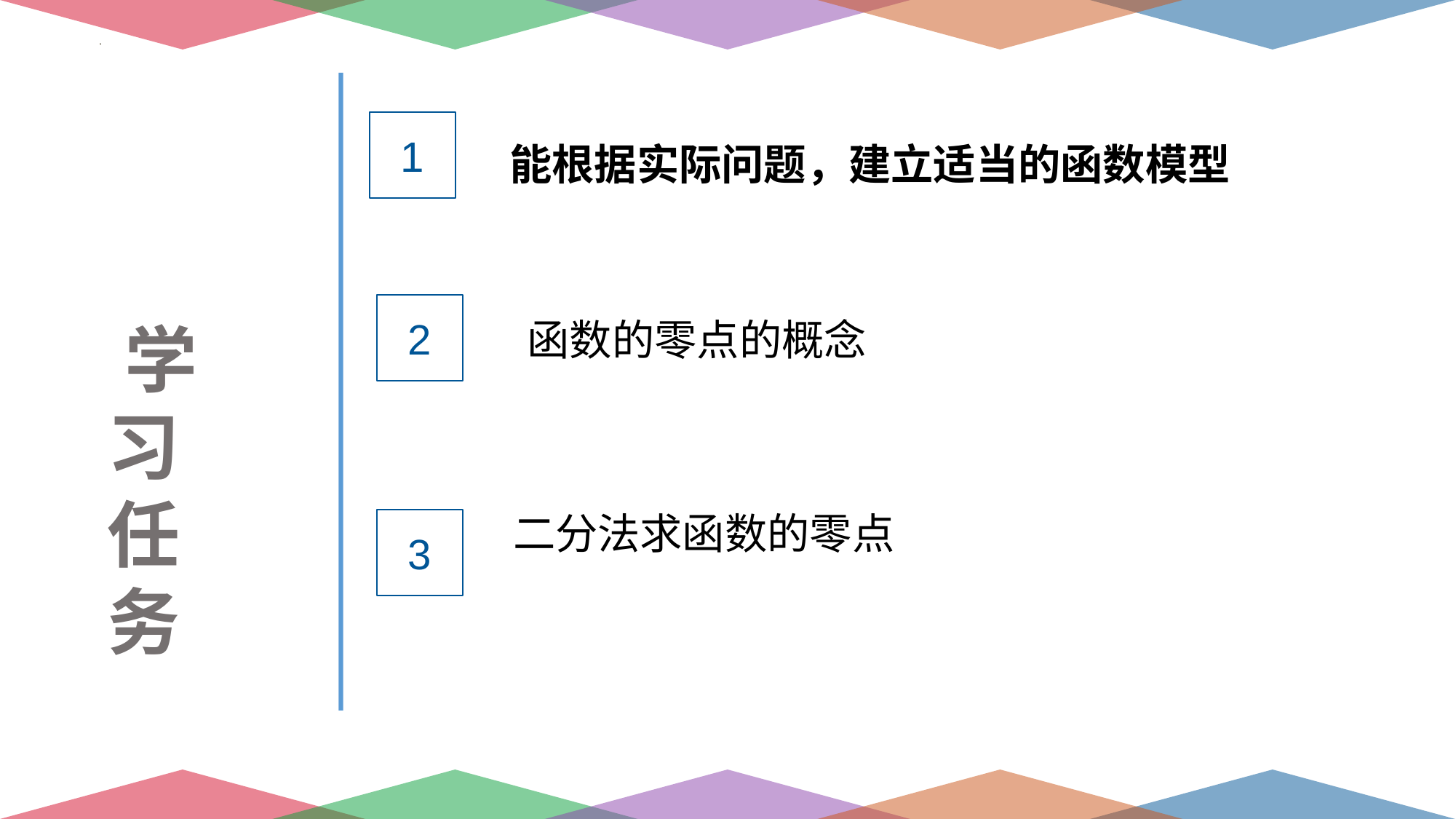

能根据实际问题，建立适当的函数模型
1

函数的零点的概念
2
 学习任务
二分法求函数的零点
3